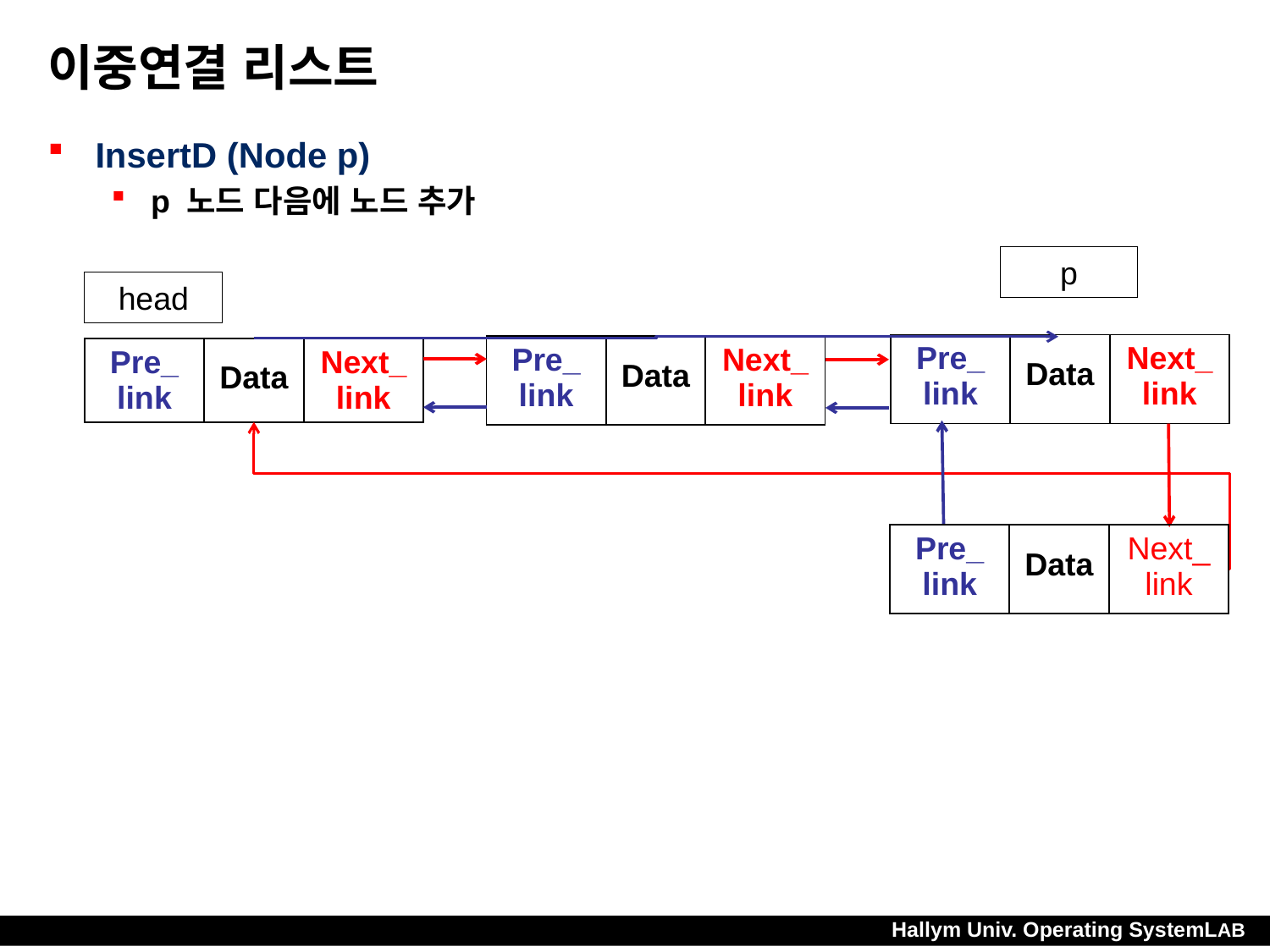

# 이중연결 리스트
InsertD (Node p)
p 노드 다음에 노드 추가

p
head
| Pre\_ link | Data | Next\_ link |
| --- | --- | --- |
| Pre\_ link | Data | Next\_ link |
| --- | --- | --- |

| Pre\_ link | Data | Next\_ link |
| --- | --- | --- |

| Pre\_ link | Data | Next\_ link |
| --- | --- | --- |